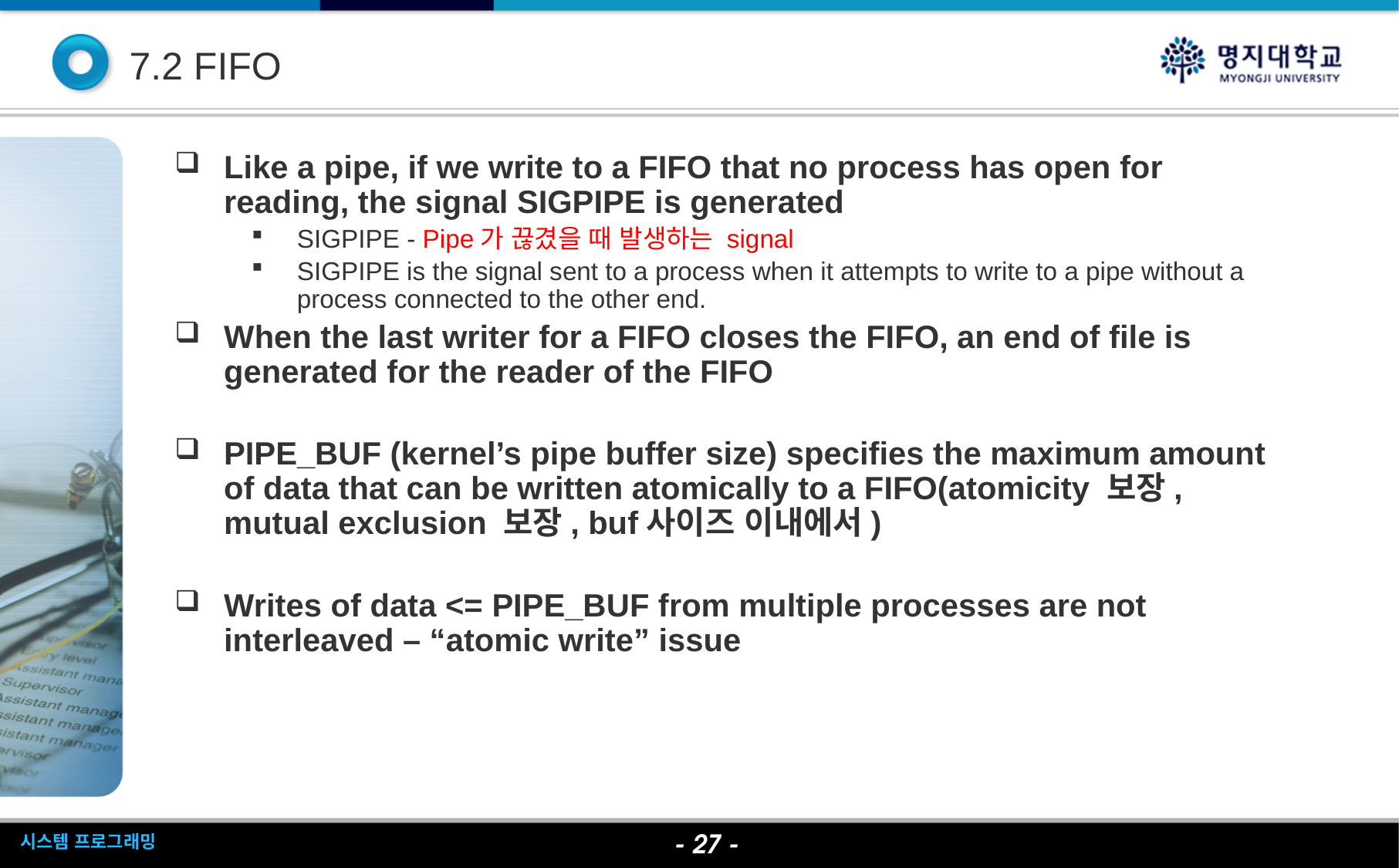

7.2 FIFO
Like a pipe, if we write to a FIFO that no process has open for reading, the signal SIGPIPE is generated
SIGPIPE - Pipe가 끊겼을 때 발생하는 signal
SIGPIPE is the signal sent to a process when it attempts to write to a pipe without a process connected to the other end.
When the last writer for a FIFO closes the FIFO, an end of file is generated for the reader of the FIFO

PIPE_BUF (kernel’s pipe buffer size) specifies the maximum amount of data that can be written atomically to a FIFO(atomicity 보장, mutual exclusion 보장, buf사이즈 이내에서)

Writes of data <= PIPE_BUF from multiple processes are not interleaved – “atomic write” issue
- 27 -